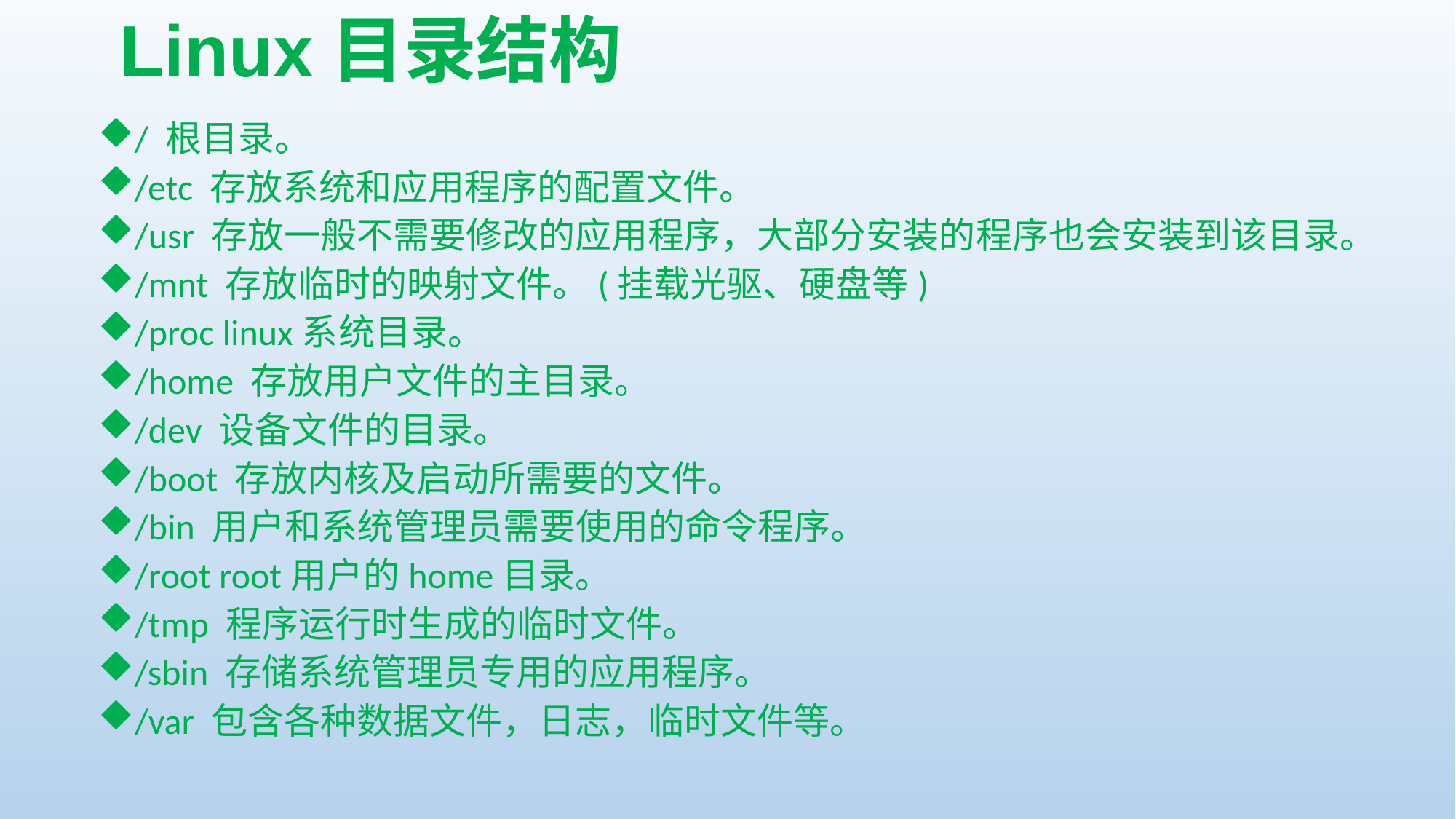

# Linux目录结构
/ 根目录。
/etc 存放系统和应用程序的配置文件。
/usr 存放一般不需要修改的应用程序，大部分安装的程序也会安装到该目录。
/mnt 存放临时的映射文件。(挂载光驱、硬盘等)
/proc linux系统目录。
/home 存放用户文件的主目录。
/dev 设备文件的目录。
/boot 存放内核及启动所需要的文件。
/bin 用户和系统管理员需要使用的命令程序。
/root root用户的home目录。
/tmp 程序运行时生成的临时文件。
/sbin 存储系统管理员专用的应用程序。
/var 包含各种数据文件，日志，临时文件等。